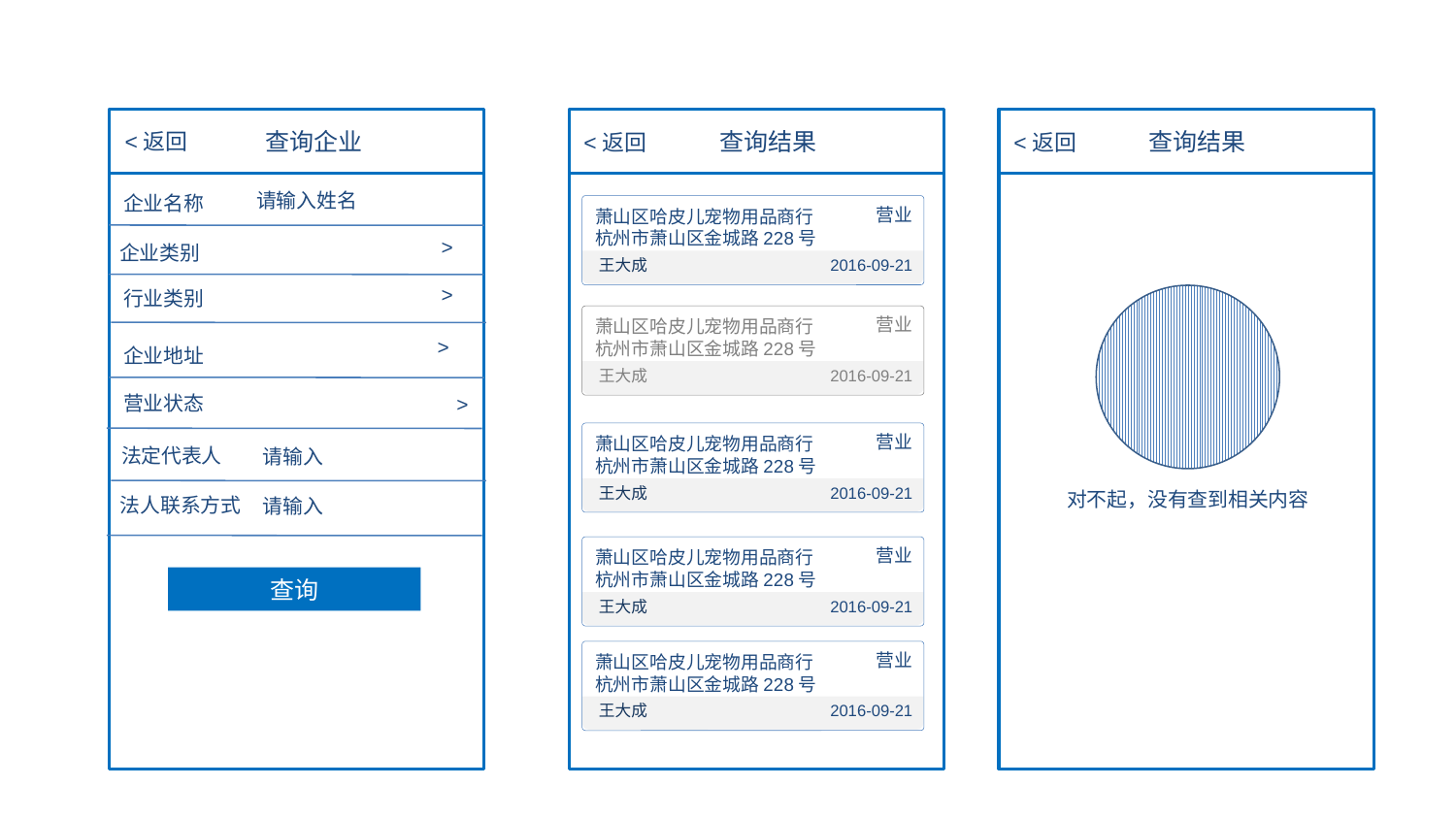

查询企业

查询结果
查询结果
<返回
<返回
<返回
请输入姓名
企业名称

营业
萧山区哈皮儿宠物用品商行
杭州市萧山区金城路228号
                             >
企业类别

王大成
2016-09-21
                             >

行业类别

营业
萧山区哈皮儿宠物用品商行
杭州市萧山区金城路228号
                             >
企业地址

王大成
2016-09-21
营业状态
    >

营业
萧山区哈皮儿宠物用品商行
杭州市萧山区金城路228号
法定代表人
请输入

王大成
2016-09-21
对不起，没有查到相关内容
法人联系方式
请输入

营业
萧山区哈皮儿宠物用品商行
杭州市萧山区金城路228号
查询

王大成
2016-09-21

营业
萧山区哈皮儿宠物用品商行
杭州市萧山区金城路228号

王大成
2016-09-21